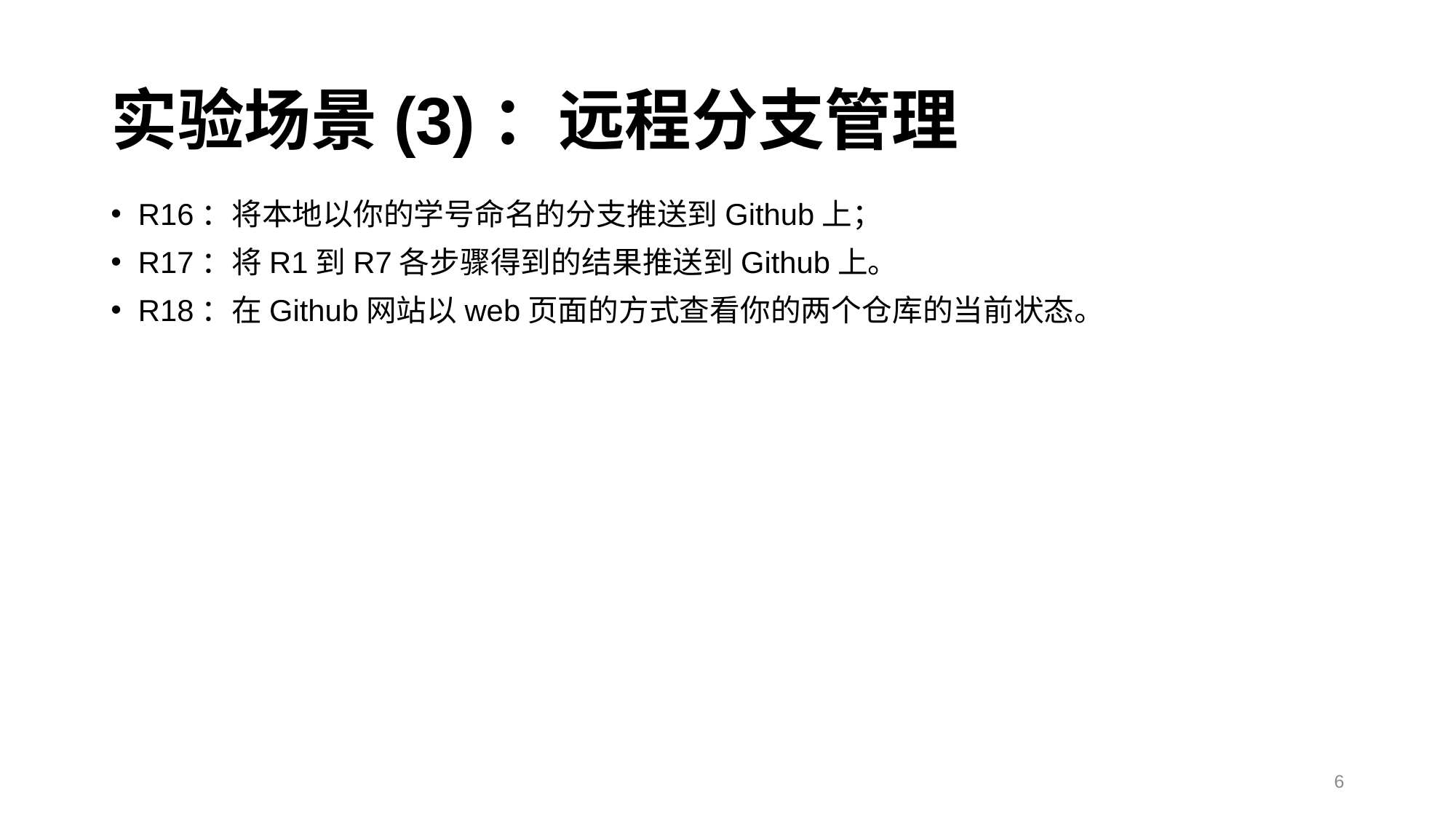

# 实验场景(3)：远程分支管理
R16：将本地以你的学号命名的分支推送到Github上；
R17：将R1到R7各步骤得到的结果推送到Github上。
R18：在Github网站以web页面的方式查看你的两个仓库的当前状态。
6